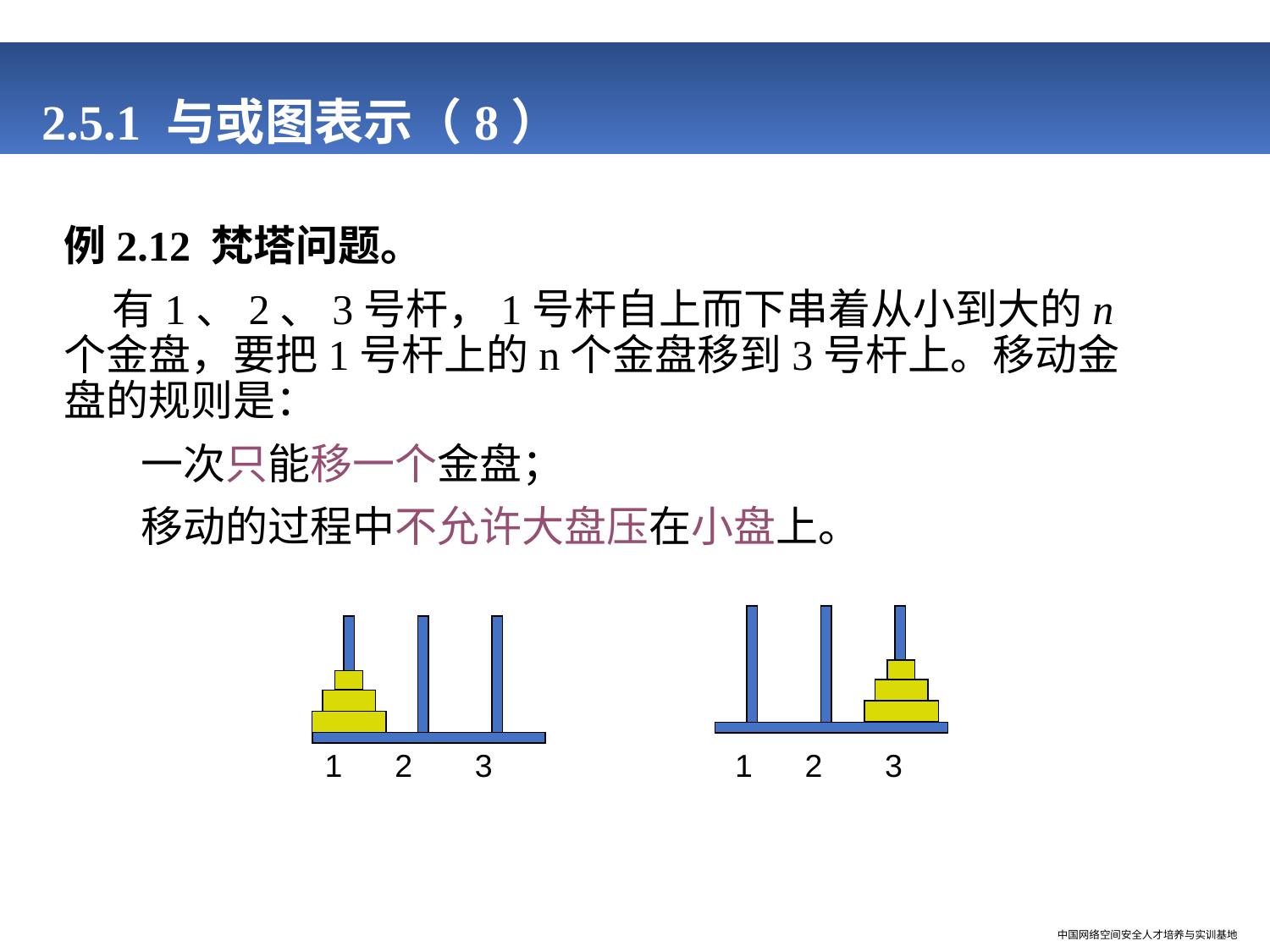

# 2.5.1 与或图表示（8）
例2.12 梵塔问题。
    有1、2、3号杆，1号杆自上而下串着从小到大的n个金盘，要把1号杆上的n个金盘移到3号杆上。移动金盘的规则是：
       一次只能移一个金盘；
       移动的过程中不允许大盘压在小盘上。

1
2
3

1
2
3